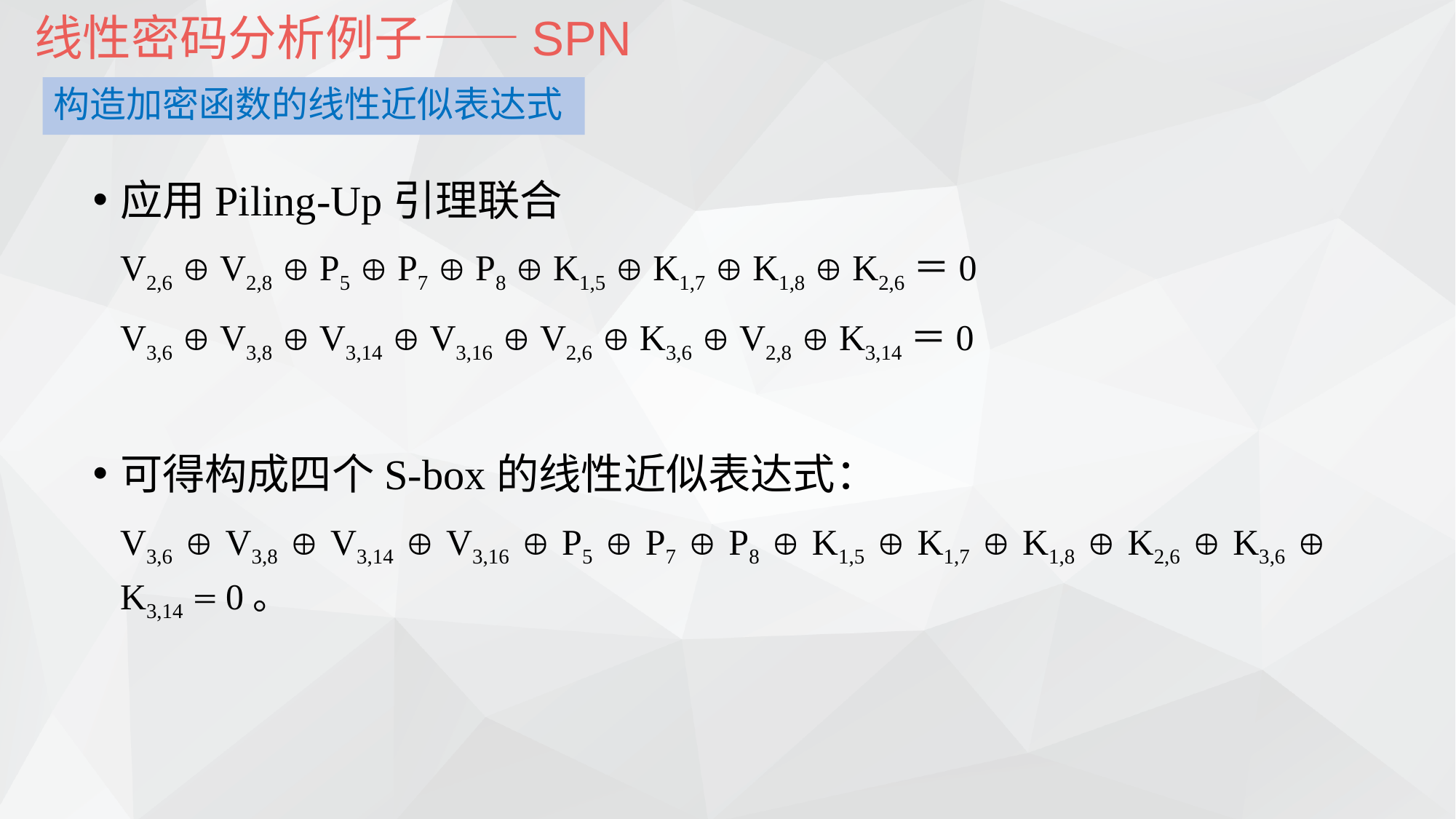

线性密码分析例子——SPN
构造加密函数的线性近似表达式
应用Piling-Up引理联合
	V2,6 ⊕ V2,8 ⊕ P5 ⊕ P7 ⊕ P8 ⊕ K1,5 ⊕ K1,7 ⊕ K1,8 ⊕ K2,6＝0
	V3,6 ⊕ V3,8 ⊕ V3,14 ⊕ V3,16 ⊕ V2,6 ⊕ K3,6 ⊕ V2,8 ⊕ K3,14＝0

可得构成四个S-box的线性近似表达式：
	V3,6 ⊕ V3,8 ⊕ V3,14 ⊕ V3,16 ⊕ P5 ⊕ P7 ⊕ P8 ⊕ K1,5 ⊕ K1,7 ⊕ K1,8 ⊕ K2,6 ⊕ K3,6 ⊕ K3,14＝0。